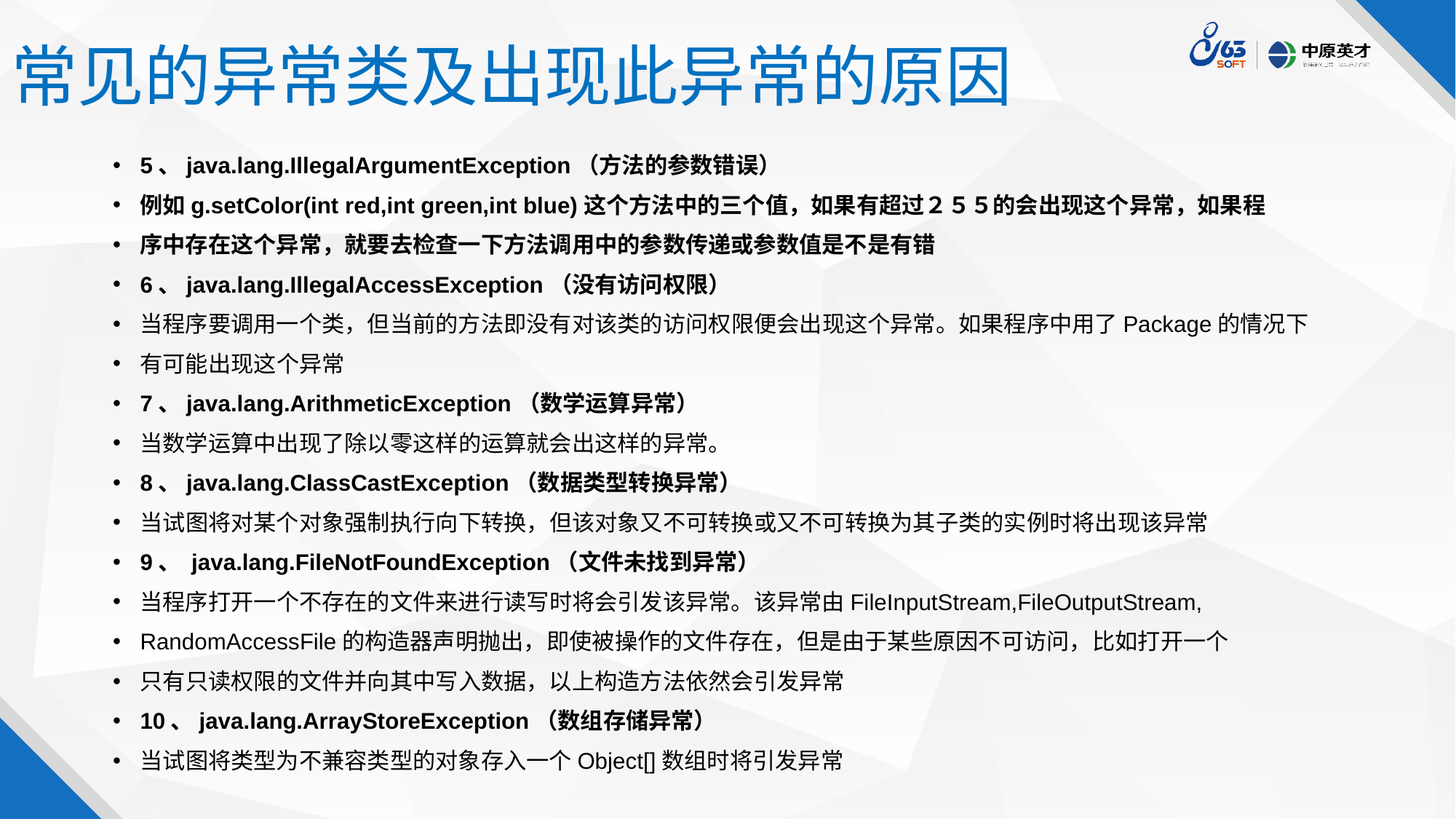

# 常见的异常类及出现此异常的原因

5、java.lang.IllegalArgumentException（方法的参数错误）
例如g.setColor(int red,int green,int blue)这个方法中的三个值，如果有超过２５５的会出现这个异常，如果程
序中存在这个异常，就要去检查一下方法调用中的参数传递或参数值是不是有错
6、java.lang.IllegalAccessException（没有访问权限）
当程序要调用一个类，但当前的方法即没有对该类的访问权限便会出现这个异常。如果程序中用了Package的情况下
有可能出现这个异常
7、java.lang.ArithmeticException（数学运算异常）
当数学运算中出现了除以零这样的运算就会出这样的异常。
8、java.lang.ClassCastException（数据类型转换异常）
当试图将对某个对象强制执行向下转换，但该对象又不可转换或又不可转换为其子类的实例时将出现该异常
9、 java.lang.FileNotFoundException（文件未找到异常）
当程序打开一个不存在的文件来进行读写时将会引发该异常。该异常由FileInputStream,FileOutputStream,
RandomAccessFile的构造器声明抛出，即使被操作的文件存在，但是由于某些原因不可访问，比如打开一个
只有只读权限的文件并向其中写入数据，以上构造方法依然会引发异常
10、java.lang.ArrayStoreException（数组存储异常）
当试图将类型为不兼容类型的对象存入一个Object[]数组时将引发异常